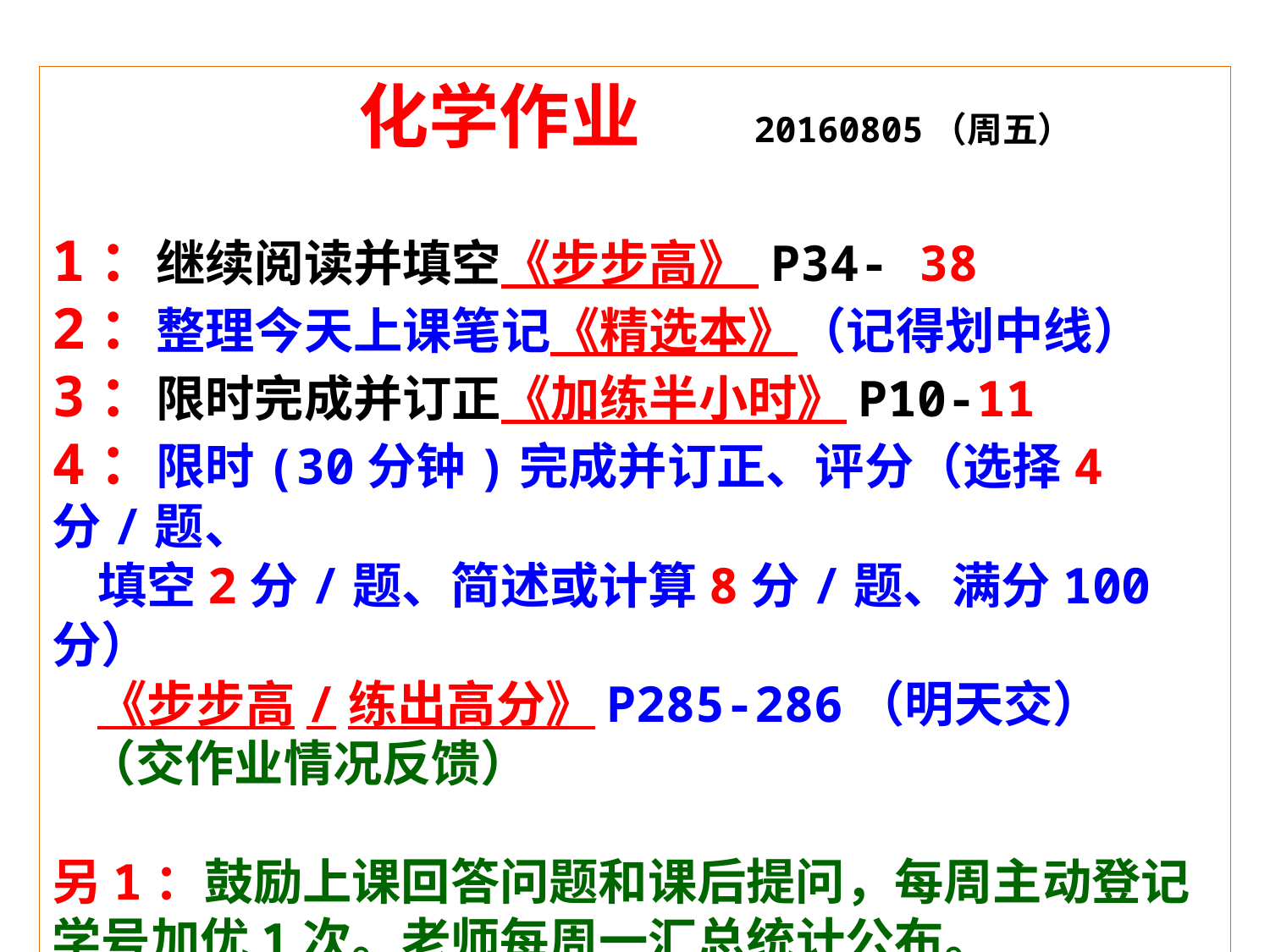

化学作业      20160805（周五）

1：继续阅读并填空《步步高》 P34- 38
2：整理今天上课笔记《精选本》（记得划中线）
3：限时完成并订正《加练半小时》P10-11
4：限时(30分钟)完成并订正、评分（选择4分/题、
   填空2分/题、简述或计算8分/题、满分100分）
   《步步高/练出高分》P285-286（明天交）
  （交作业情况反馈）

另1：鼓励上课回答问题和课后提问，每周主动登记学号加优1次。老师每周一汇总统计公布。
另2：今天晚上我值班答疑（自报姓名）